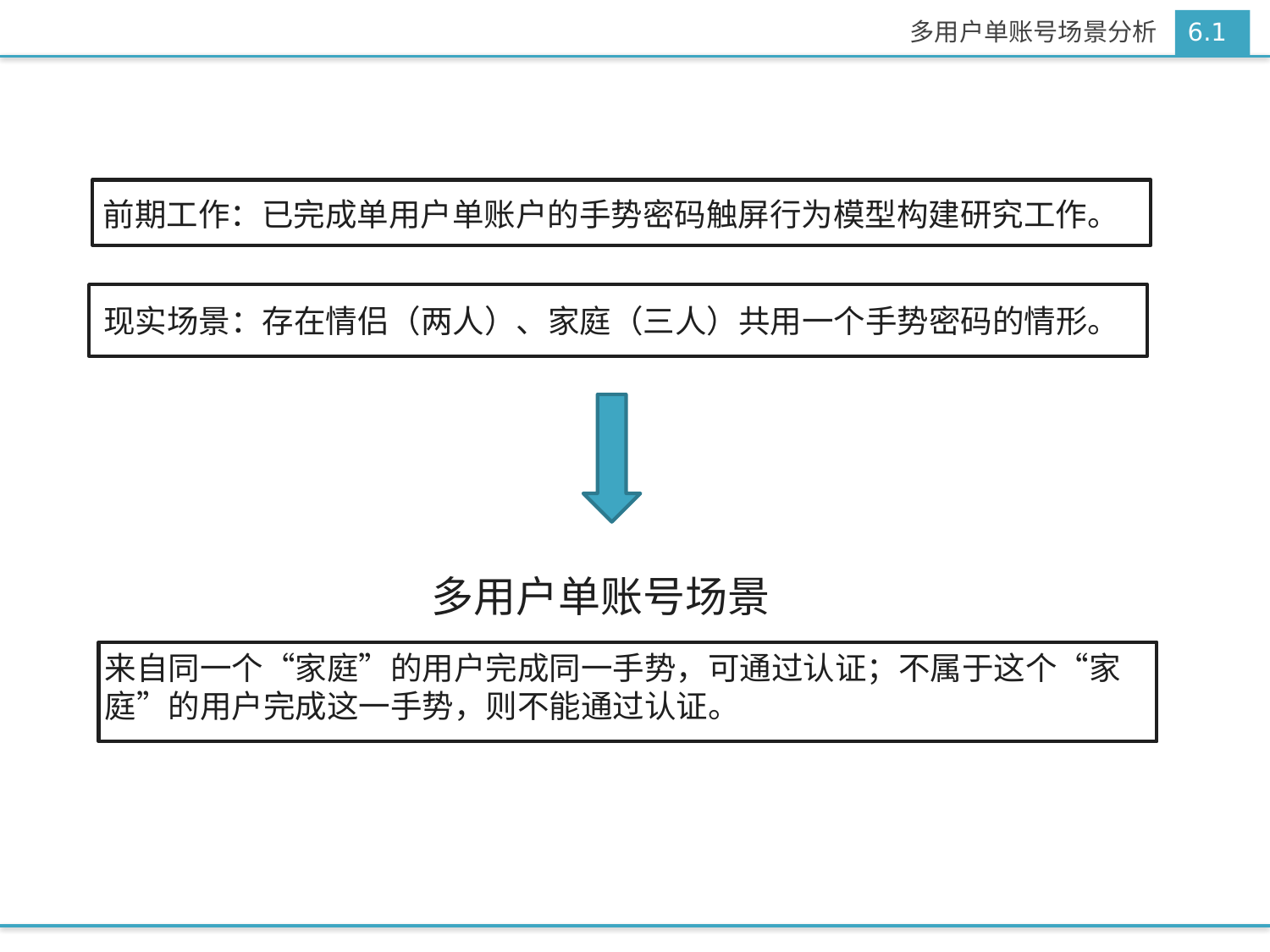

6.1
多用户单账号场景分析

前期工作：已完成单用户单账户的手势密码触屏行为模型构建研究工作。

现实场景：存在情侣（两人）、家庭（三人）共用一个手势密码的情形。

多用户单账号场景
来自同一个“家庭”的用户完成同一手势，可通过认证；不属于这个“家庭”的用户完成这一手势，则不能通过认证。